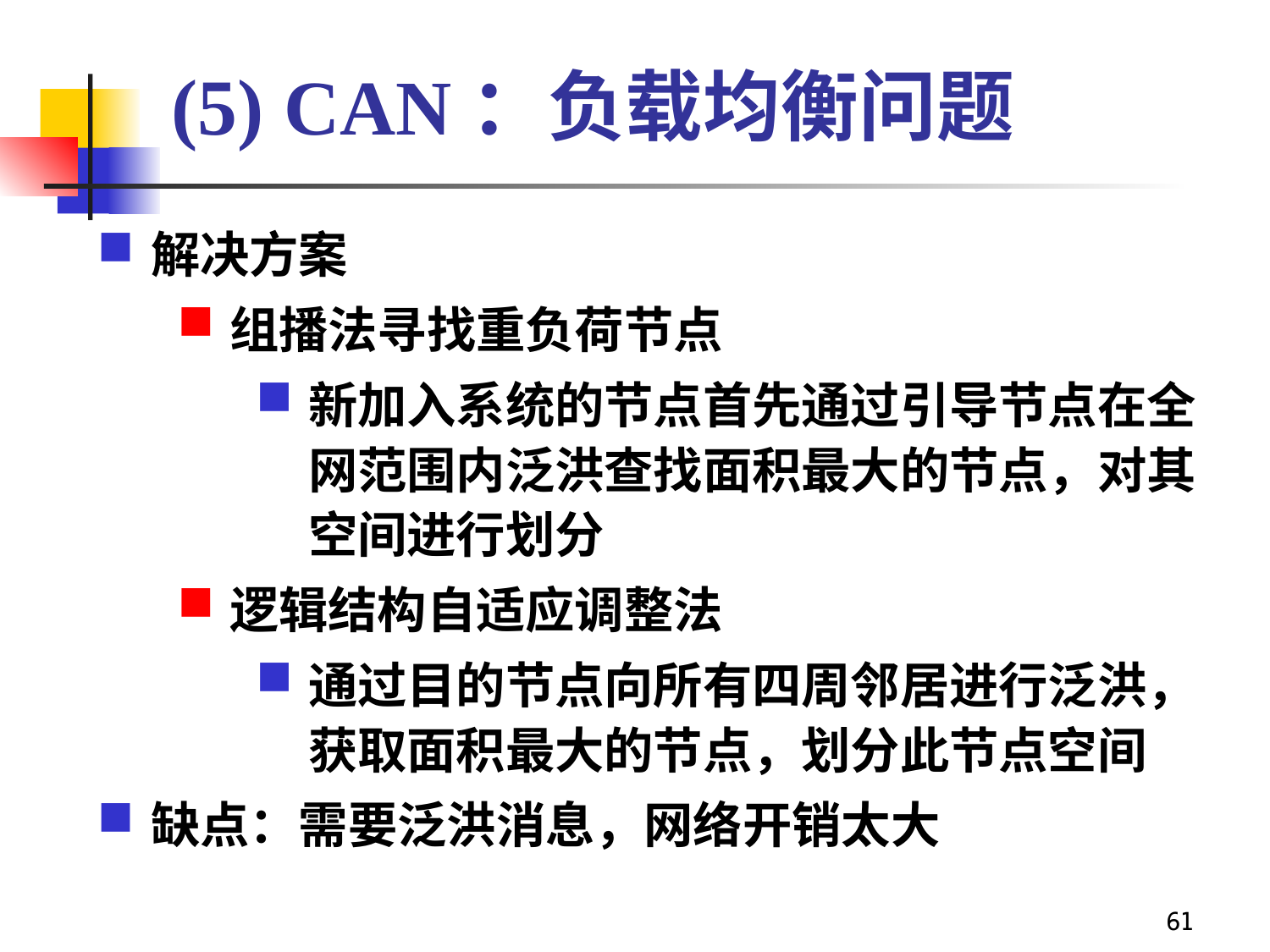

# (5) CAN：负载均衡问题
解决方案
组播法寻找重负荷节点
新加入系统的节点首先通过引导节点在全网范围内泛洪查找面积最大的节点，对其空间进行划分
逻辑结构自适应调整法
通过目的节点向所有四周邻居进行泛洪，获取面积最大的节点，划分此节点空间
缺点：需要泛洪消息，网络开销太大
61